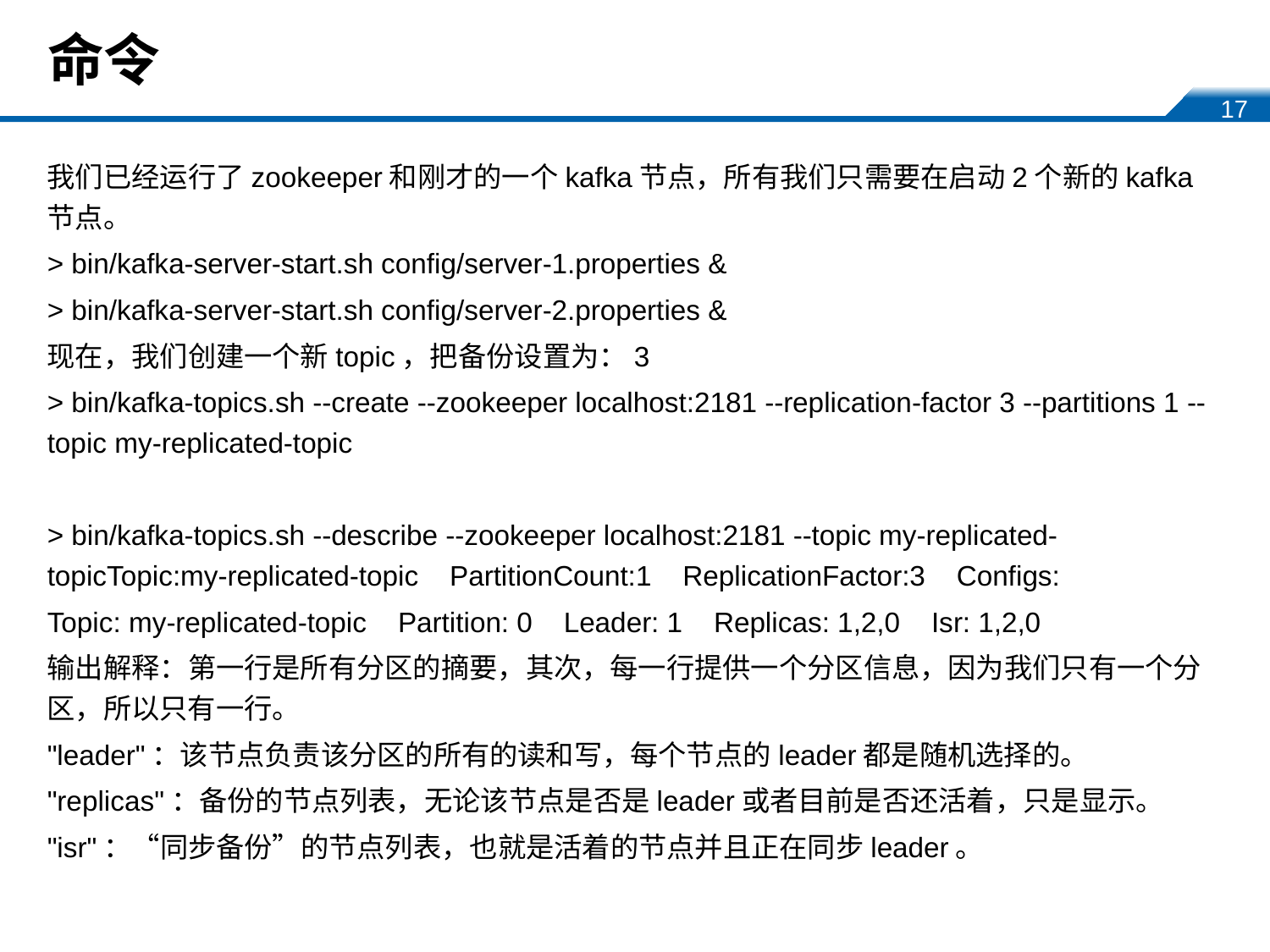

# 命令
我们已经运行了zookeeper和刚才的一个kafka节点，所有我们只需要在启动2个新的kafka节点。
> bin/kafka-server-start.sh config/server-1.properties &
> bin/kafka-server-start.sh config/server-2.properties &
现在，我们创建一个新topic，把备份设置为：3
> bin/kafka-topics.sh --create --zookeeper localhost:2181 --replication-factor 3 --partitions 1 --topic my-replicated-topic

> bin/kafka-topics.sh --describe --zookeeper localhost:2181 --topic my-replicated-topicTopic:my-replicated-topic    PartitionCount:1    ReplicationFactor:3    Configs:
Topic: my-replicated-topic    Partition: 0    Leader: 1    Replicas: 1,2,0    Isr: 1,2,0
输出解释：第一行是所有分区的摘要，其次，每一行提供一个分区信息，因为我们只有一个分区，所以只有一行。
"leader"：该节点负责该分区的所有的读和写，每个节点的leader都是随机选择的。
"replicas"：备份的节点列表，无论该节点是否是leader或者目前是否还活着，只是显示。
"isr"：“同步备份”的节点列表，也就是活着的节点并且正在同步leader。